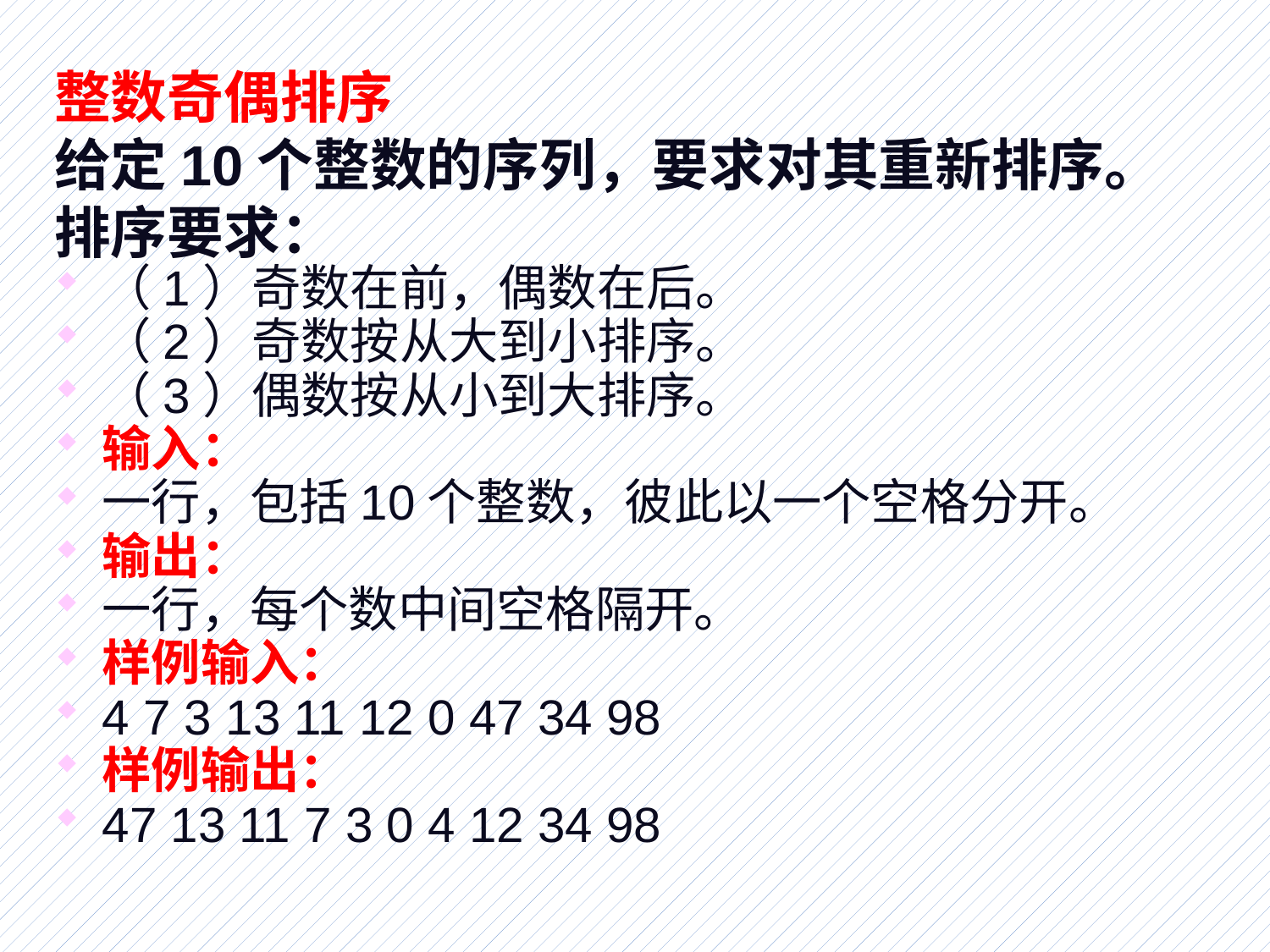

# 整数奇偶排序 给定10个整数的序列，要求对其重新排序。排序要求：
（1）奇数在前，偶数在后。
（2）奇数按从大到小排序。
（3）偶数按从小到大排序。
输入：
一行，包括10个整数，彼此以一个空格分开。
输出：
一行，每个数中间空格隔开。
样例输入：
4 7 3 13 11 12 0 47 34 98
样例输出：
47 13 11 7 3 0 4 12 34 98